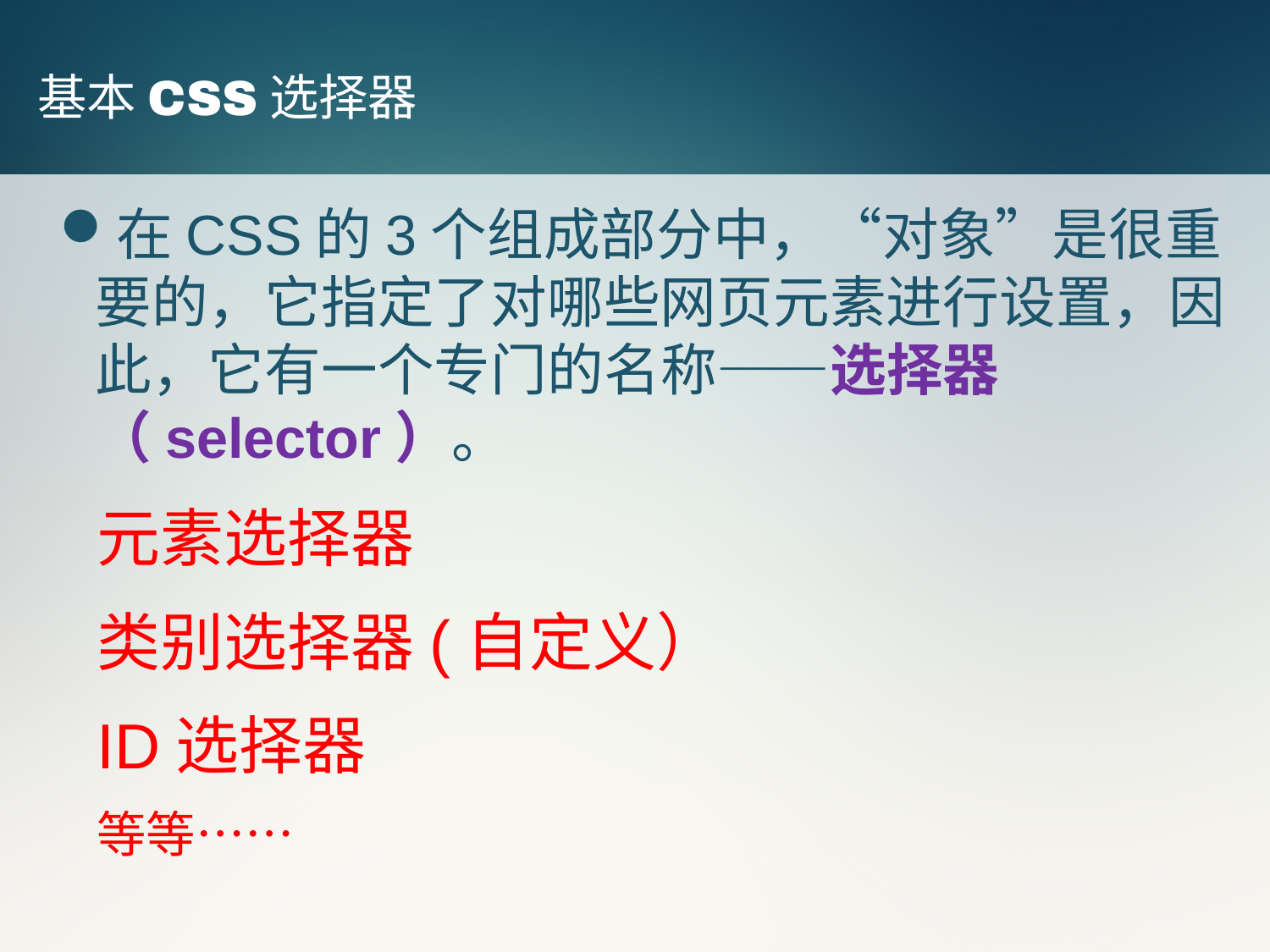

# 基本CSS选择器
在CSS的3个组成部分中，“对象”是很重要的，它指定了对哪些网页元素进行设置，因此，它有一个专门的名称——选择器（selector）。
元素选择器
类别选择器(自定义）
ID选择器
等等……